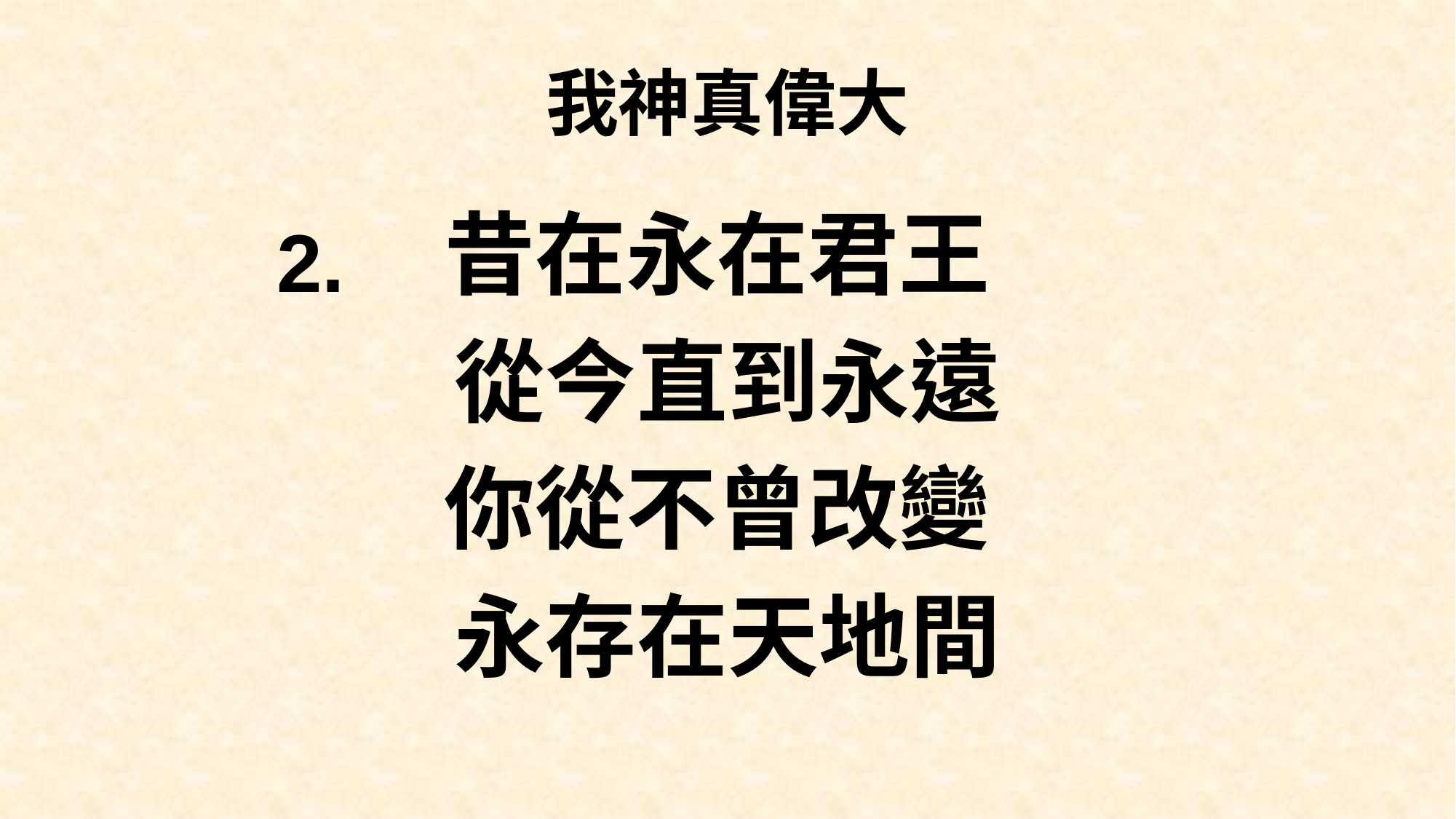

# 我神真偉大
昔在永在君王
從今直到永遠
你從不曾改變
永存在天地間
2.